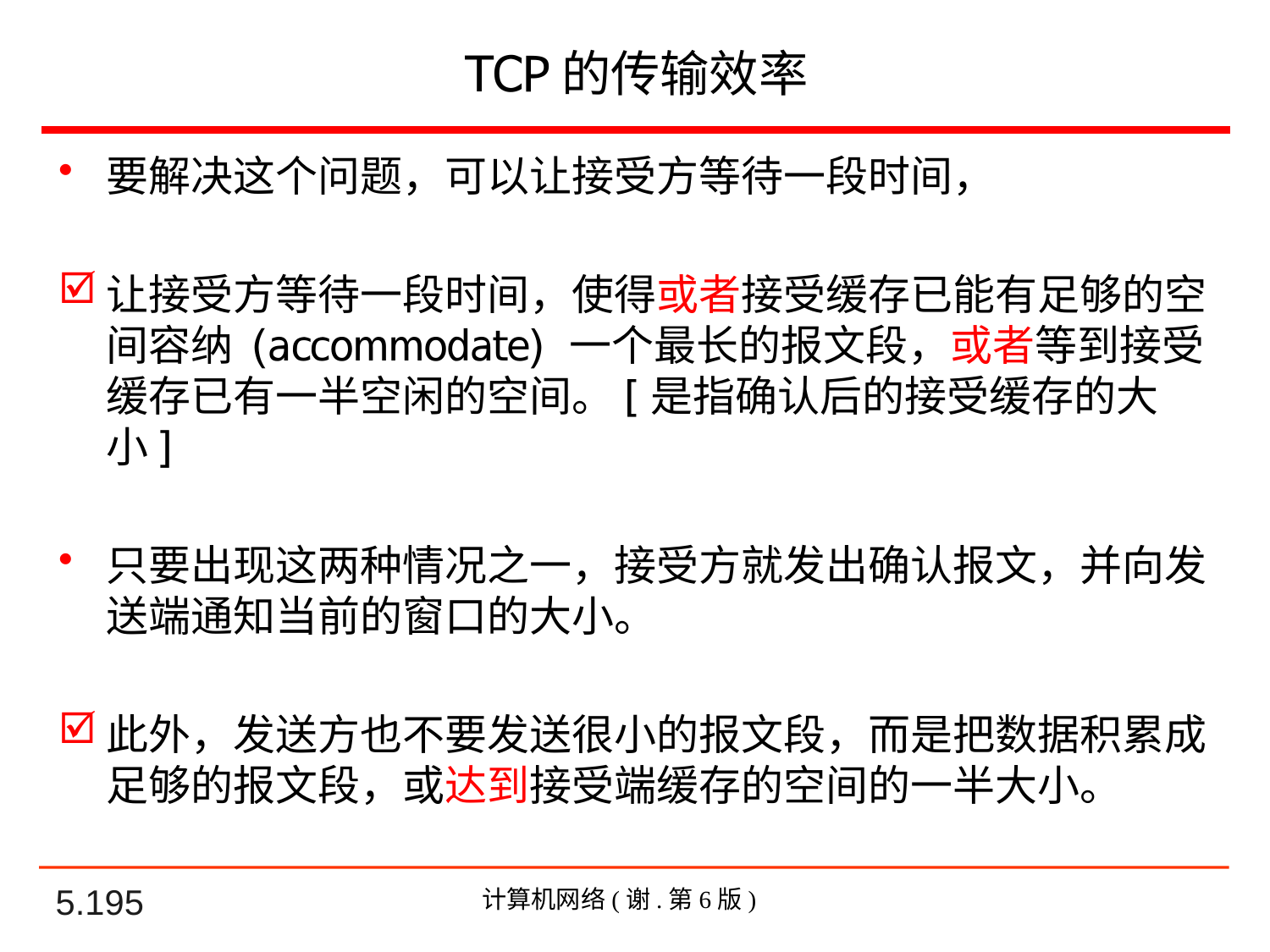

# TCP的传输效率
要解决这个问题，可以让接受方等待一段时间，

让接受方等待一段时间，使得或者接受缓存已能有足够的空间容纳 (accommodate) 一个最长的报文段，或者等到接受缓存已有一半空闲的空间。[是指确认后的接受缓存的大小]

只要出现这两种情况之一，接受方就发出确认报文，并向发送端通知当前的窗口的大小。

此外，发送方也不要发送很小的报文段，而是把数据积累成足够的报文段，或达到接受端缓存的空间的一半大小。